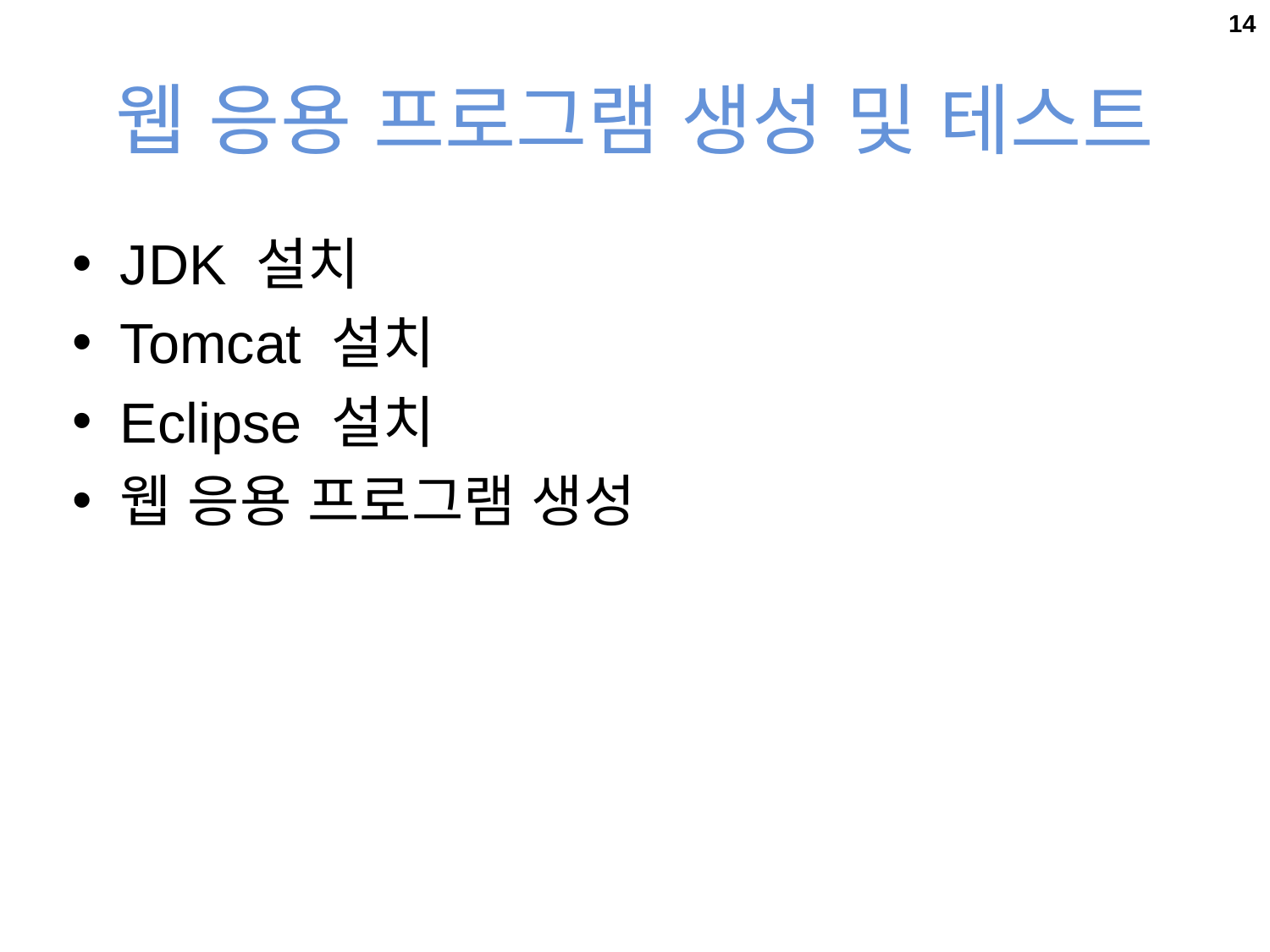

14
# 웹 응용 프로그램 생성 및 테스트
JDK 설치
Tomcat 설치
Eclipse 설치
웹 응용 프로그램 생성